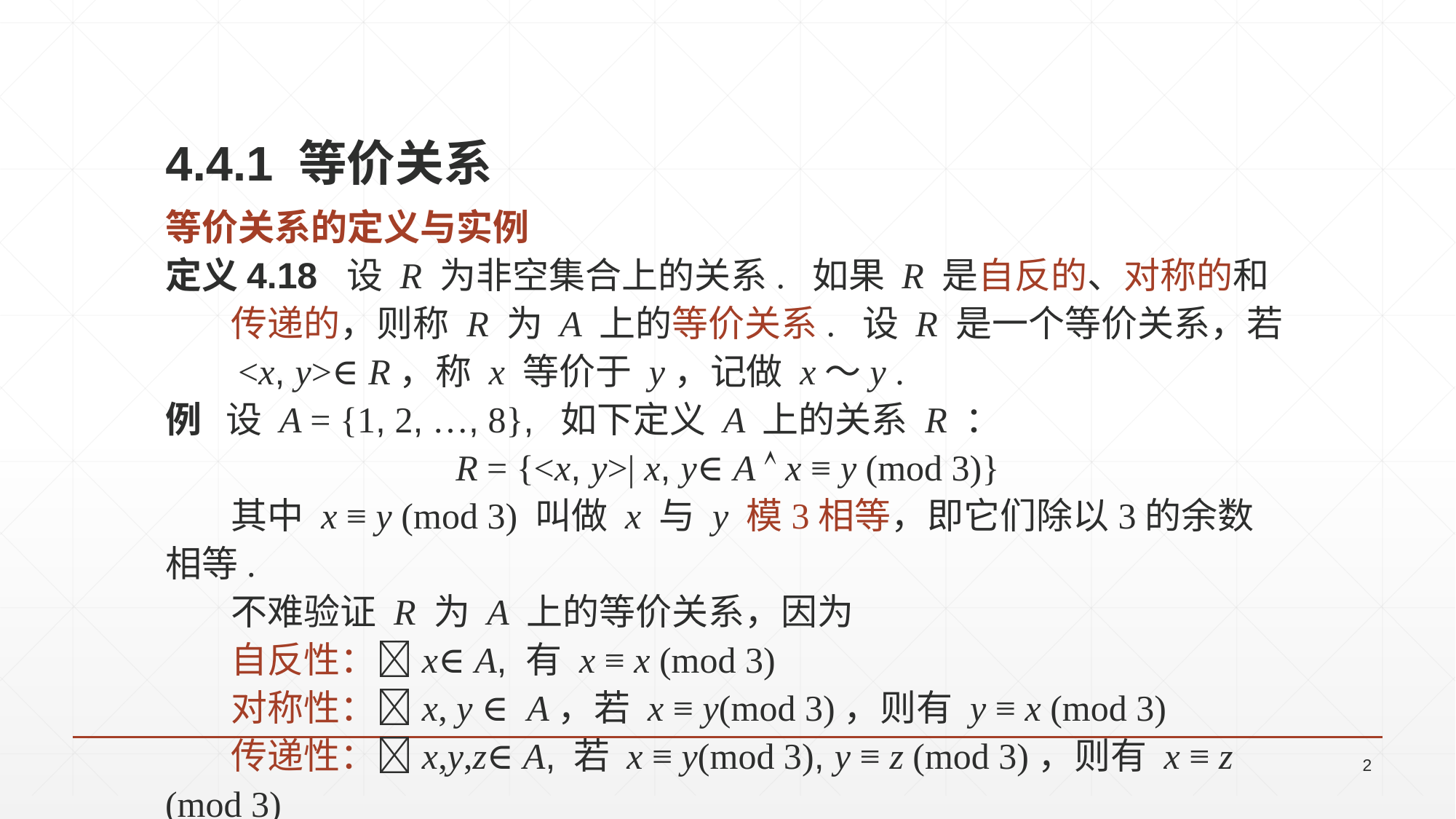

4.4.1 等价关系
等价关系的定义与实例
定义4.18  设 R 为非空集合上的关系.  如果 R 是自反的、对称的和
       传递的，则称 R 为 A 上的等价关系.  设 R 是一个等价关系，若
        <x, y>∈R，称 x 等价于 y，记做 x～y .
例   设 A = {1, 2, …, 8},  如下定义 A 上的关系 R ：
R = {<x, y>| x, y∈A ∧ x ≡ y (mod 3)}
       其中 x ≡ y (mod 3) 叫做 x 与 y 模3相等，即它们除以3的余数相等.
       不难验证 R 为 A 上的等价关系，因为
       自反性：∀x∈A, 有 x ≡ x (mod 3)
       对称性：∀x, y ∈ A，若 x ≡ y(mod 3)，则有 y ≡ x (mod 3)
       传递性：∀x,y,z∈A, 若 x ≡ y(mod 3), y ≡ z (mod 3)，则有 x ≡ z (mod 3)
2